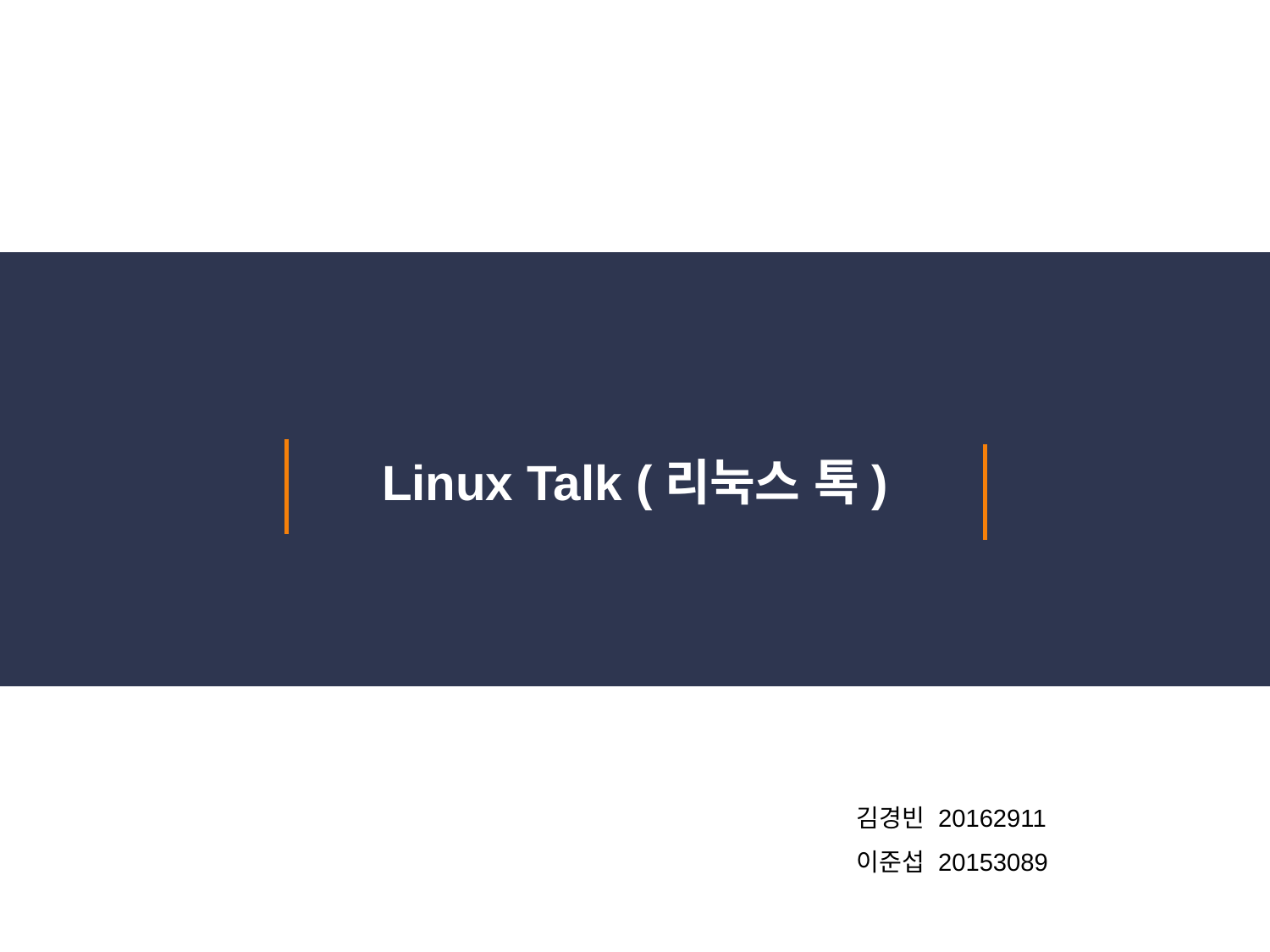

Linux Talk (리눅스 톡)
김경빈 20162911
이준섭 20153089